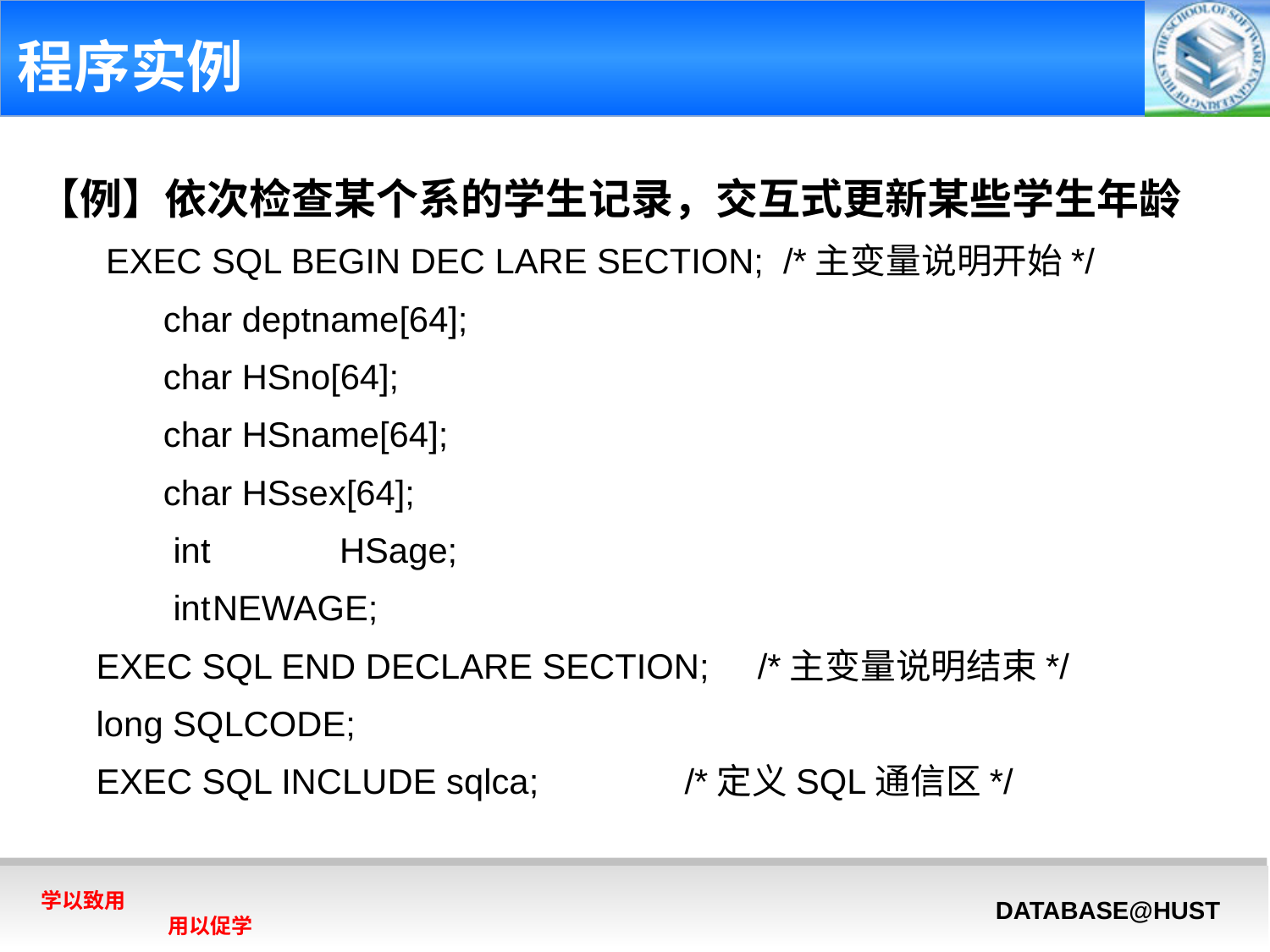

# 程序实例
【例】依次检查某个系的学生记录，交互式更新某些学生年龄
       EXEC SQL BEGIN DEC LARE SECTION;  /*主变量说明开始*/
	        char deptname[64];
	        char HSno[64];
	        char HSname[64];
	        char HSsex[64];
	         int 	HSage;
	         int	NEWAGE;
      EXEC SQL END DECLARE SECTION;     /*主变量说明结束*/
      long SQLCODE;
      EXEC SQL INCLUDE sqlca;               /*定义SQL通信区*/